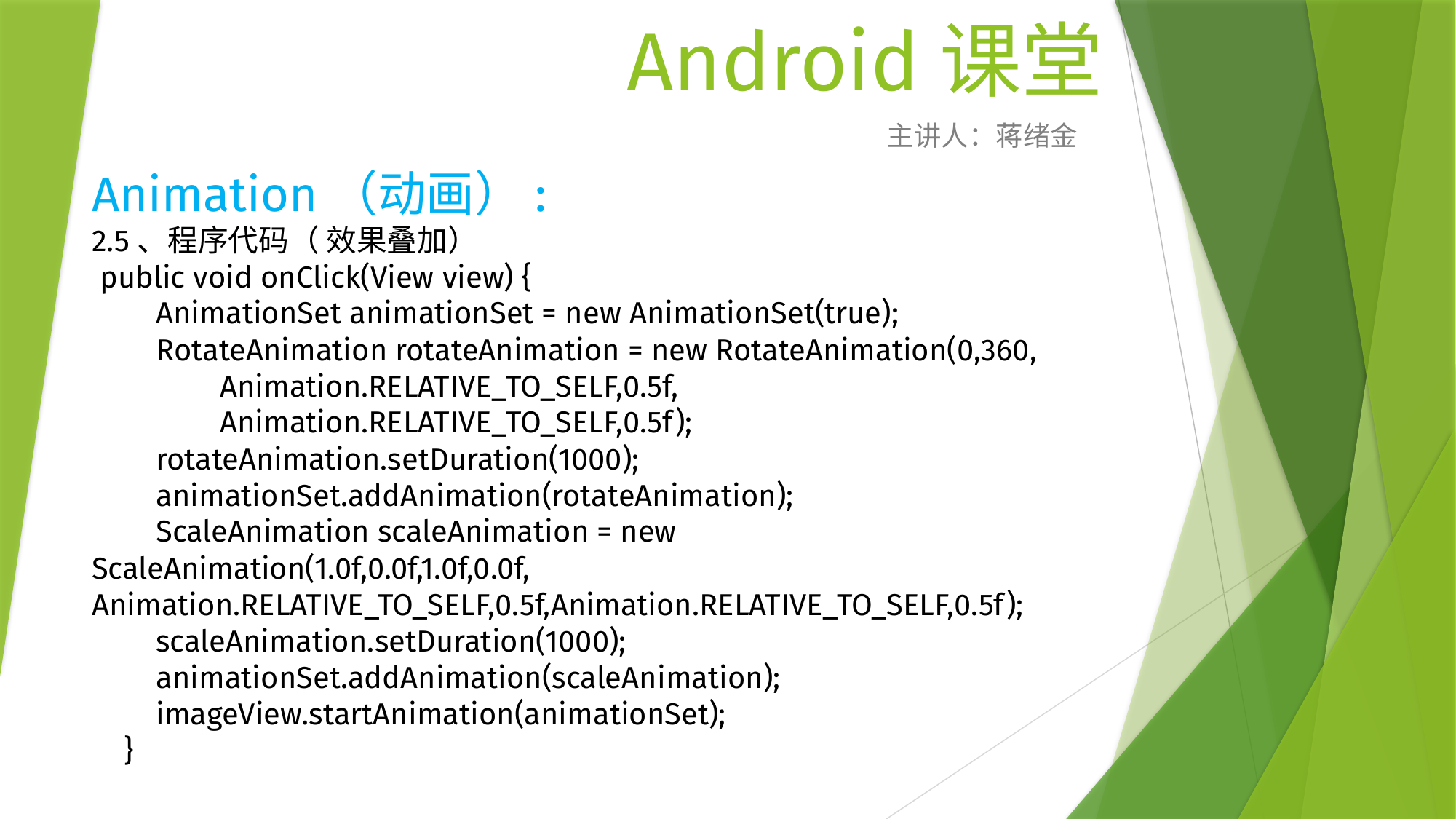

# Android课堂
主讲人：蒋绪金
Animation（动画）:
2.5、程序代码（ 效果叠加）
 public void onClick(View view) {
        AnimationSet animationSet = new AnimationSet(true);
        RotateAnimation rotateAnimation = new RotateAnimation(0,360,
                Animation.RELATIVE_TO_SELF,0.5f,
                Animation.RELATIVE_TO_SELF,0.5f);
        rotateAnimation.setDuration(1000);
        animationSet.addAnimation(rotateAnimation);
        ScaleAnimation scaleAnimation = new ScaleAnimation(1.0f,0.0f,1.0f,0.0f,             Animation.RELATIVE_TO_SELF,0.5f,Animation.RELATIVE_TO_SELF,0.5f);
        scaleAnimation.setDuration(1000);
        animationSet.addAnimation(scaleAnimation);
        imageView.startAnimation(animationSet);
    }